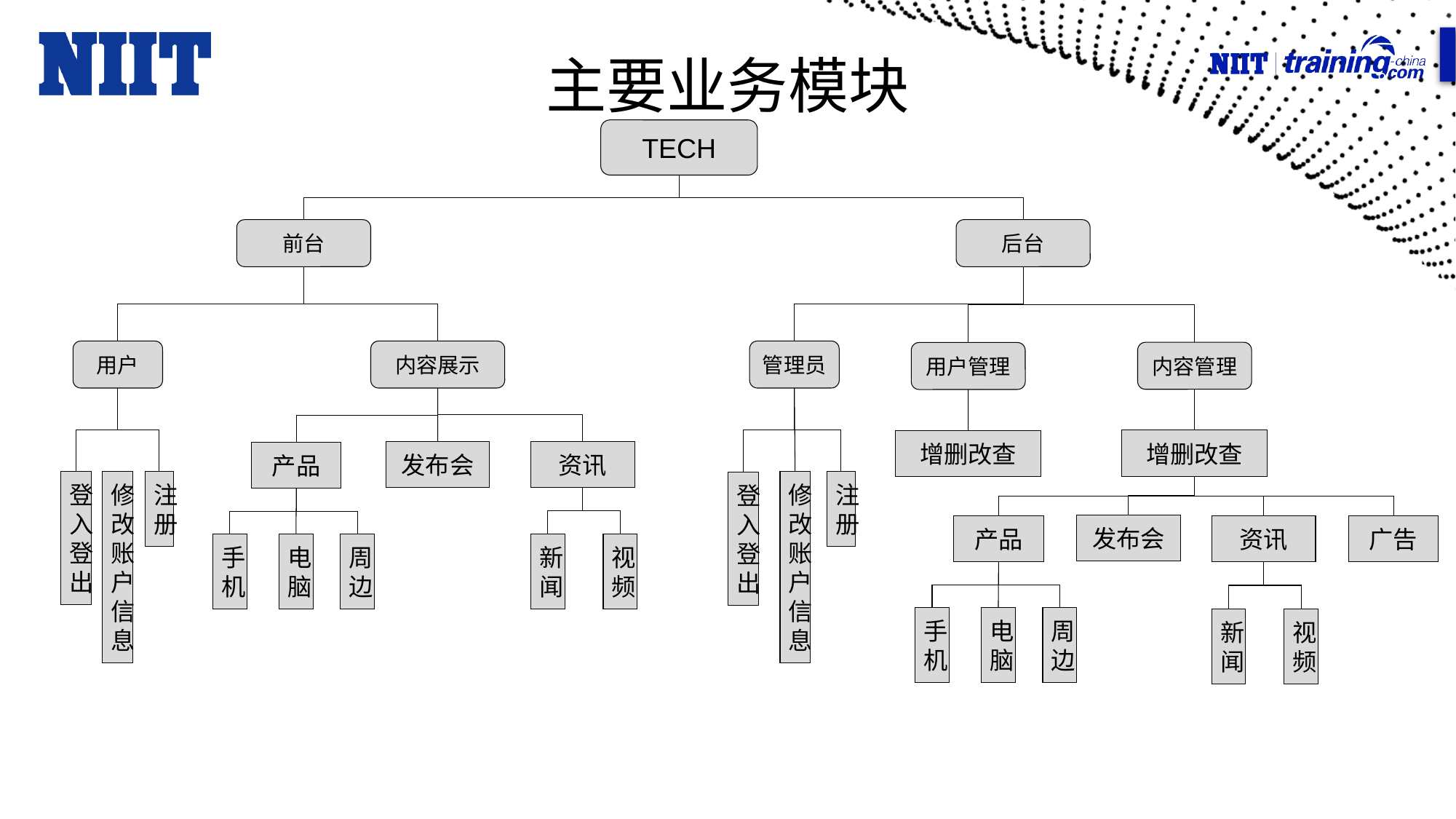

# 主要业务模块
TECH
前台
后台
管理员
用户
内容展示
内容管理
用户管理
增删改查
增删改查
资讯
发布会
产品
修改账户信息
修改账户信息
登入登出
注册
注册
登入登出
发布会
产品
资讯
广告
手机
电脑
周边
新闻
视频
手机
电脑
周边
新闻
视频